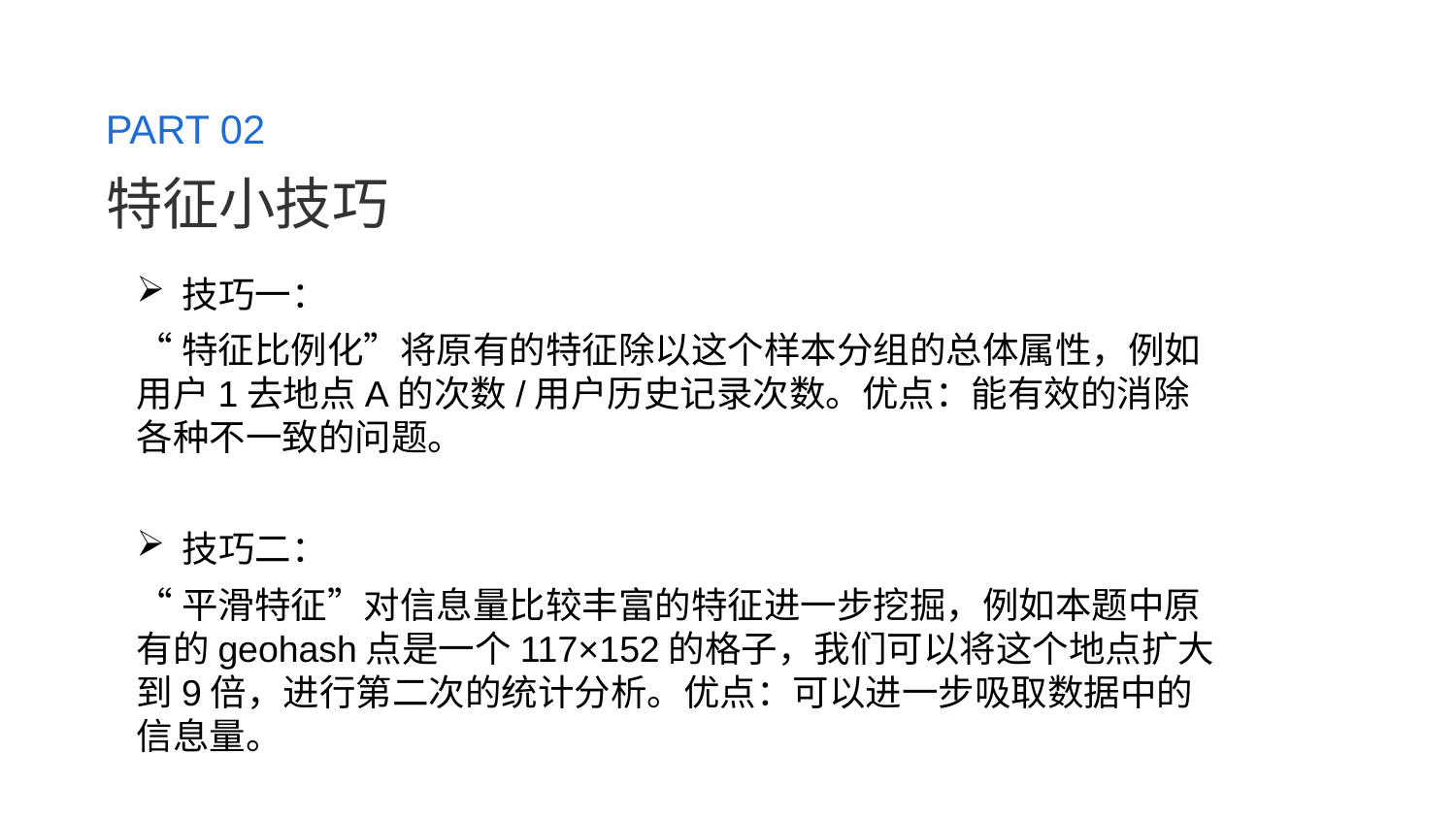

PART 02
特征小技巧
技巧一：
“特征比例化”将原有的特征除以这个样本分组的总体属性，例如 用户1去地点A的次数/用户历史记录次数。优点：能有效的消除各种不一致的问题。

技巧二：
“平滑特征”对信息量比较丰富的特征进一步挖掘，例如本题中原有的geohash点是一个117×152的格子，我们可以将这个地点扩大到9倍，进行第二次的统计分析。优点：可以进一步吸取数据中的信息量。